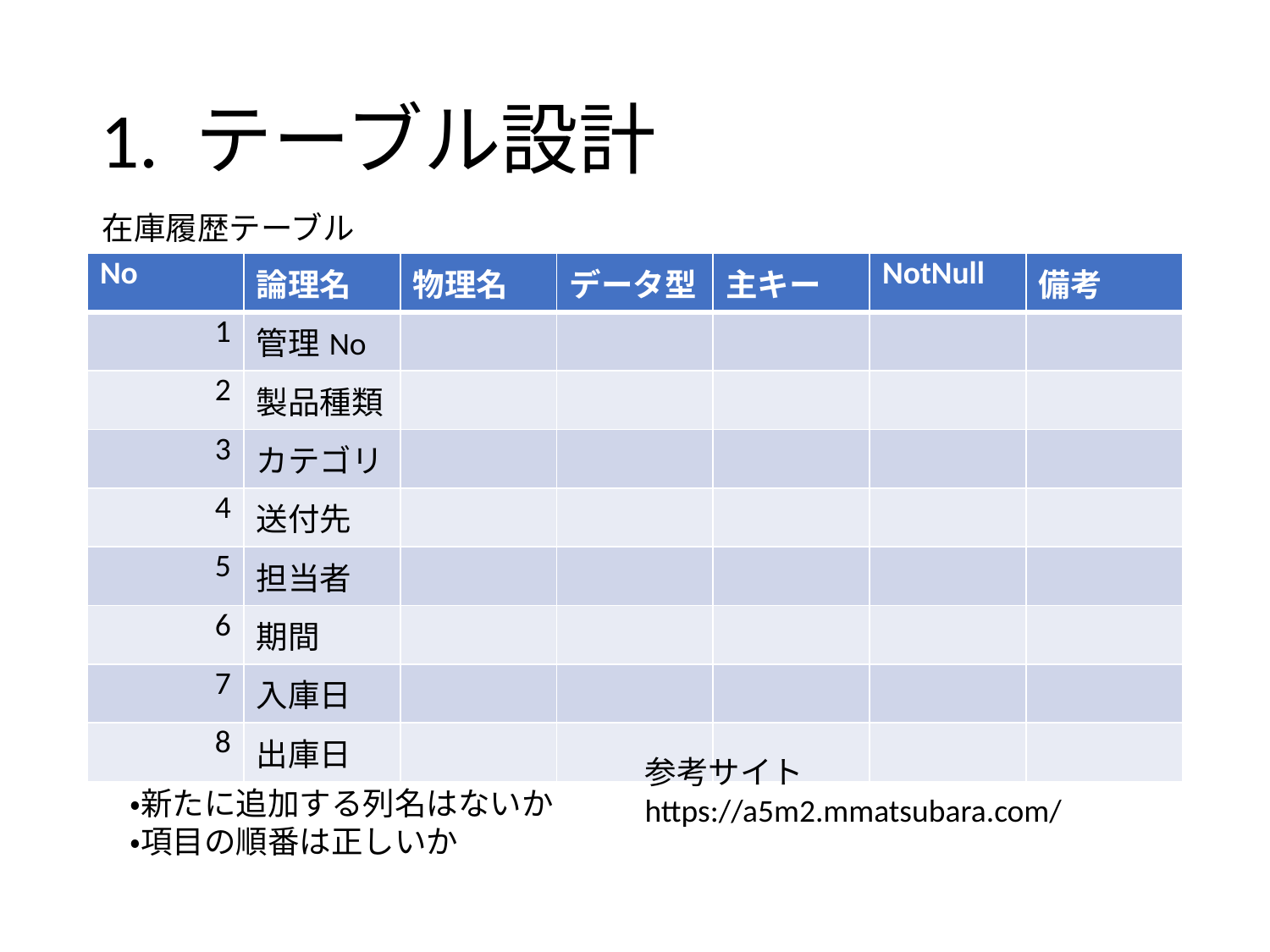

# 1. テーブル設計
在庫履歴テーブル
| No | 論理名 | 物理名 | データ型 | 主キー | NotNull | 備考 |
| --- | --- | --- | --- | --- | --- | --- |
| 1 | 管理No |  |  |  |  |  |
| 2 | 製品種類 |  |  |  |  |  |
| 3 | カテゴリ |  |  |  |  |  |
| 4 | 送付先 |  |  |  |  |  |
| 5 | 担当者 |  |  |  |  |  |
| 6 | 期間 |  |  |  |  |  |
| 7 | 入庫日 |  |  |  |  |  |
| 8 | 出庫日 |  |  |  |  |  |
参考サイト
https://a5m2.mmatsubara.com/
・新たに追加する列名はないか
・項目の順番は正しいか